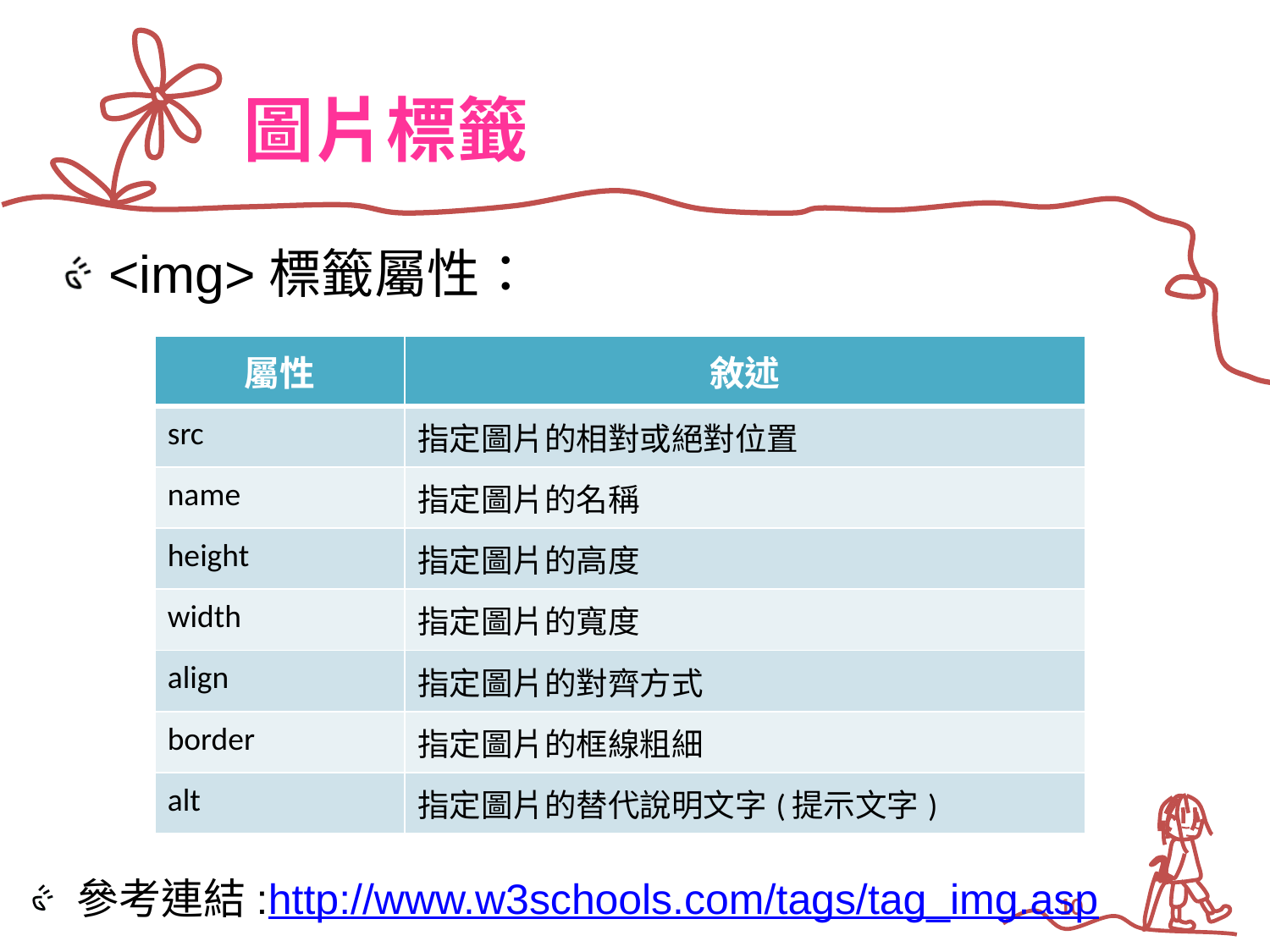

# 圖片標籤
<img>標籤屬性：

| 屬性 | 敘述 |
| --- | --- |
| src | 指定圖片的相對或絕對位置 |
| name | 指定圖片的名稱 |
| height | 指定圖片的高度 |
| width | 指定圖片的寬度 |
| align | 指定圖片的對齊方式 |
| border | 指定圖片的框線粗細 |
| alt | 指定圖片的替代說明文字(提示文字) |
參考連結:http://www.w3schools.com/tags/tag_img.asp

10